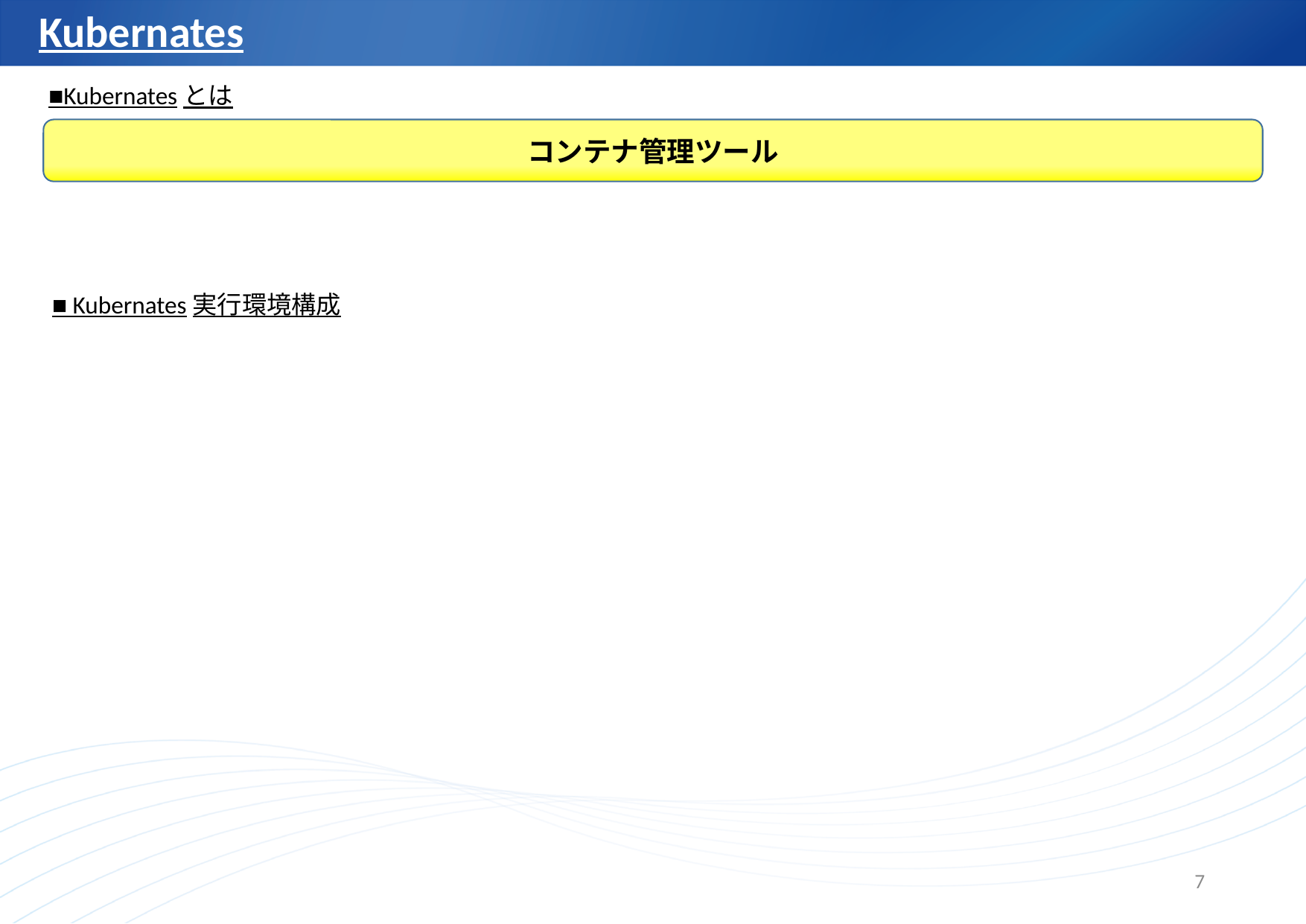

# Kubernates
■Kubernatesとは
コンテナ管理ツール
■ Kubernates実行環境構成
7